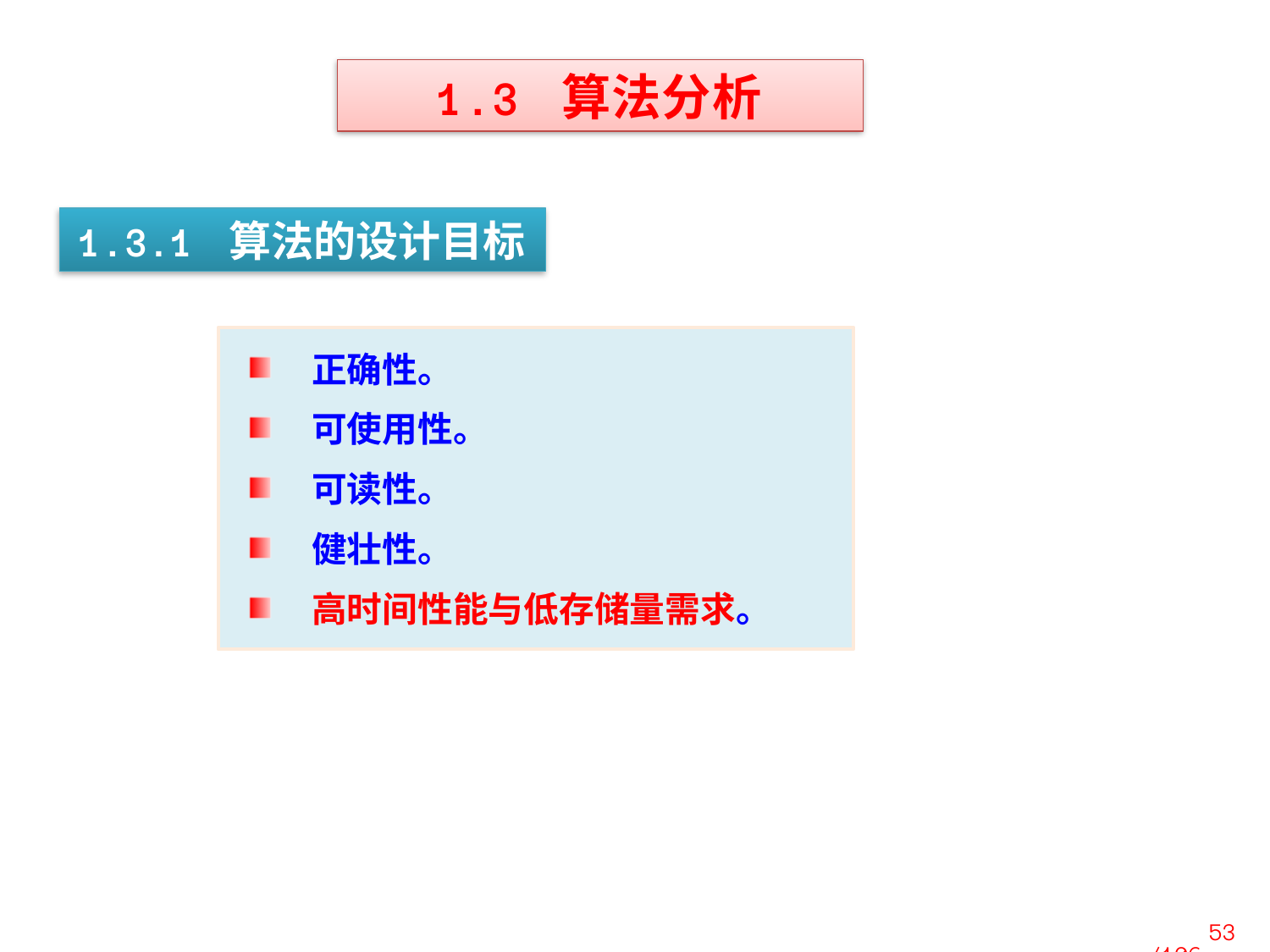

1.3 算法分析
1.3.1 算法的设计目标
正确性。
可使用性。
可读性。
健壮性。
高时间性能与低存储量需求。
                 53/106